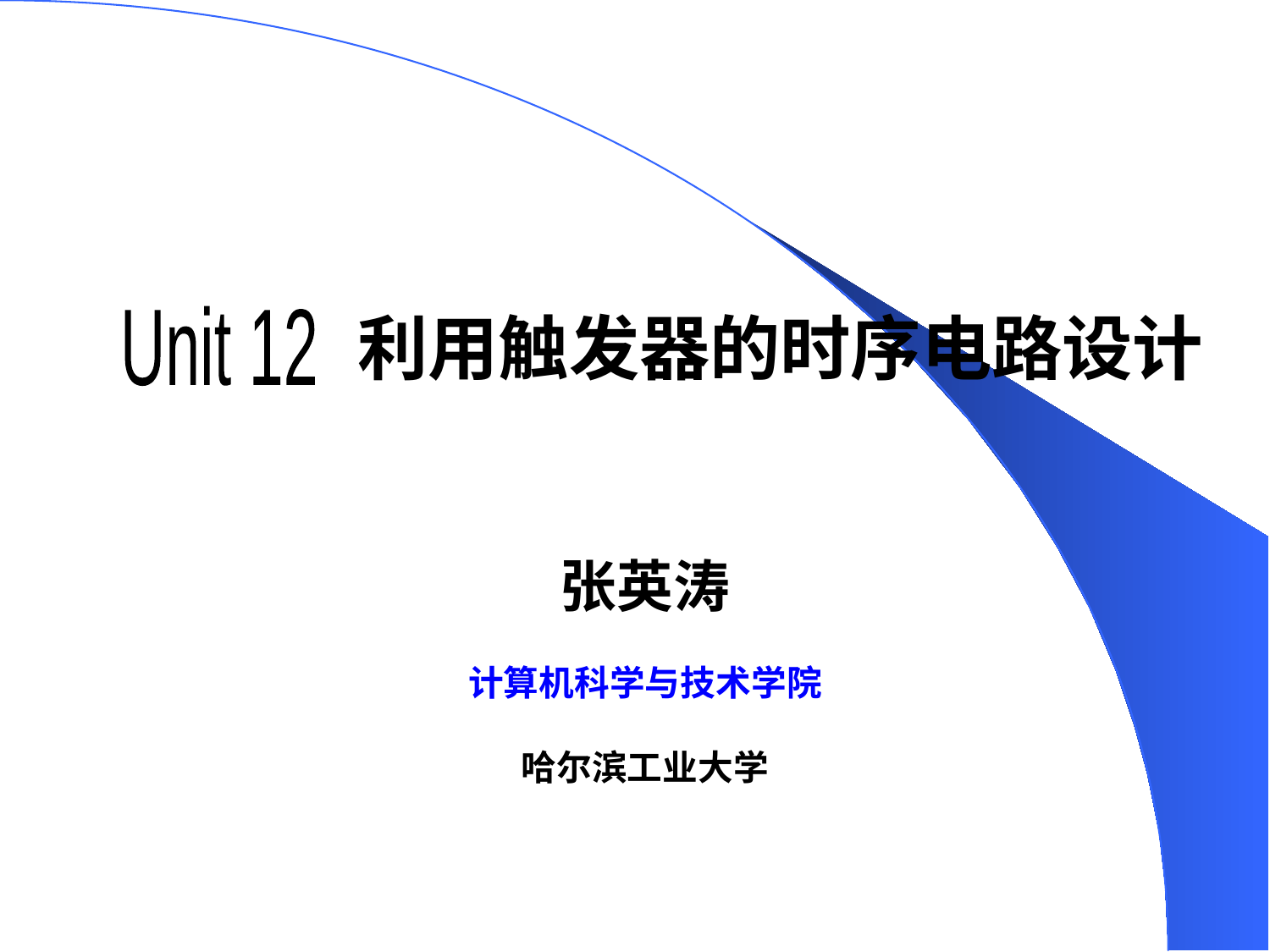

利用触发器的时序电路设计
Unit 12
张英涛

计算机科学与技术学院

哈尔滨工业大学